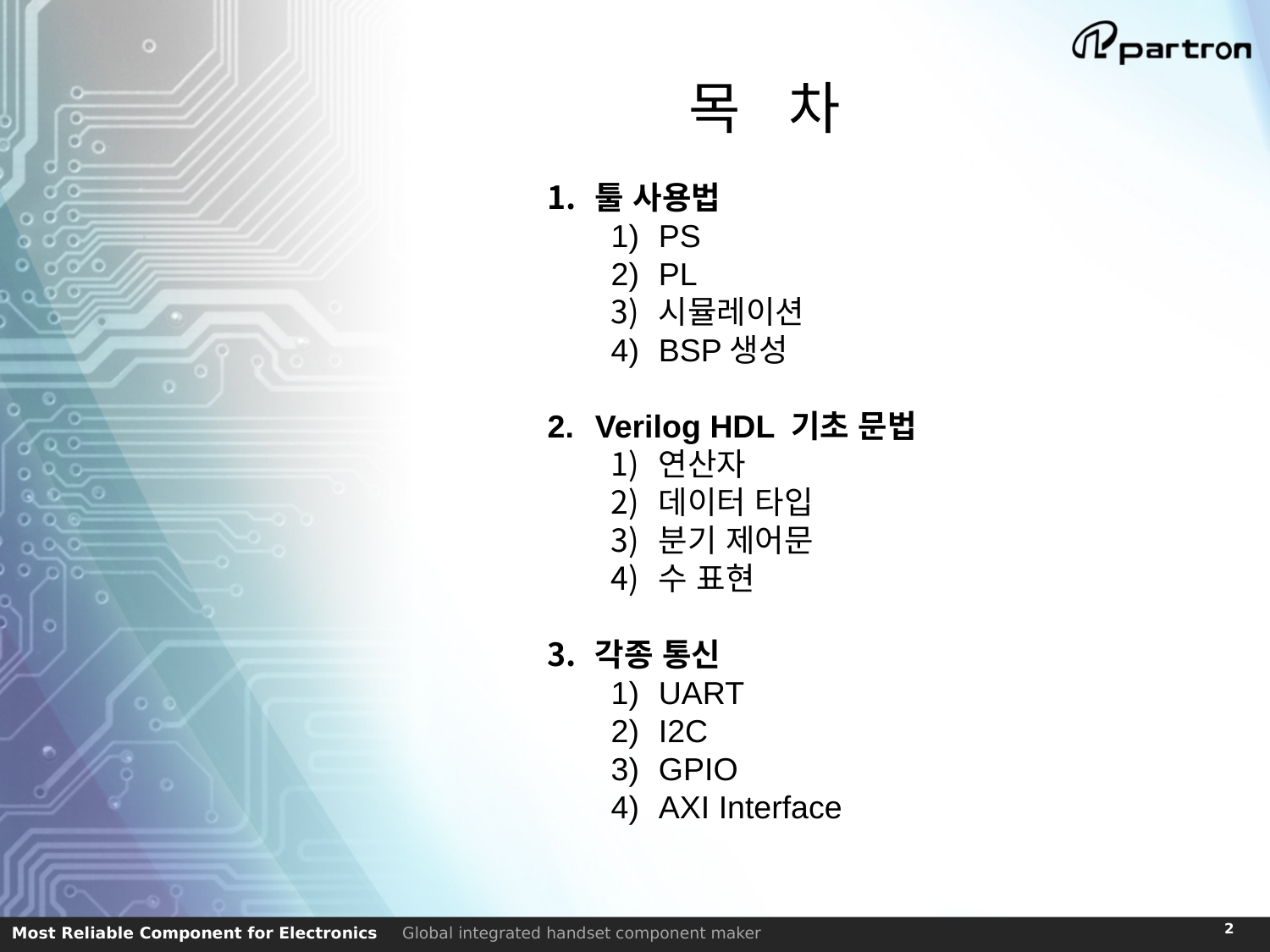

목   차

툴 사용법
PS
PL
시뮬레이션
BSP생성

Verilog HDL 기초 문법
연산자
데이터 타입
분기 제어문
수 표현

각종 통신
UART
I2C
GPIO
AXI Interface

2